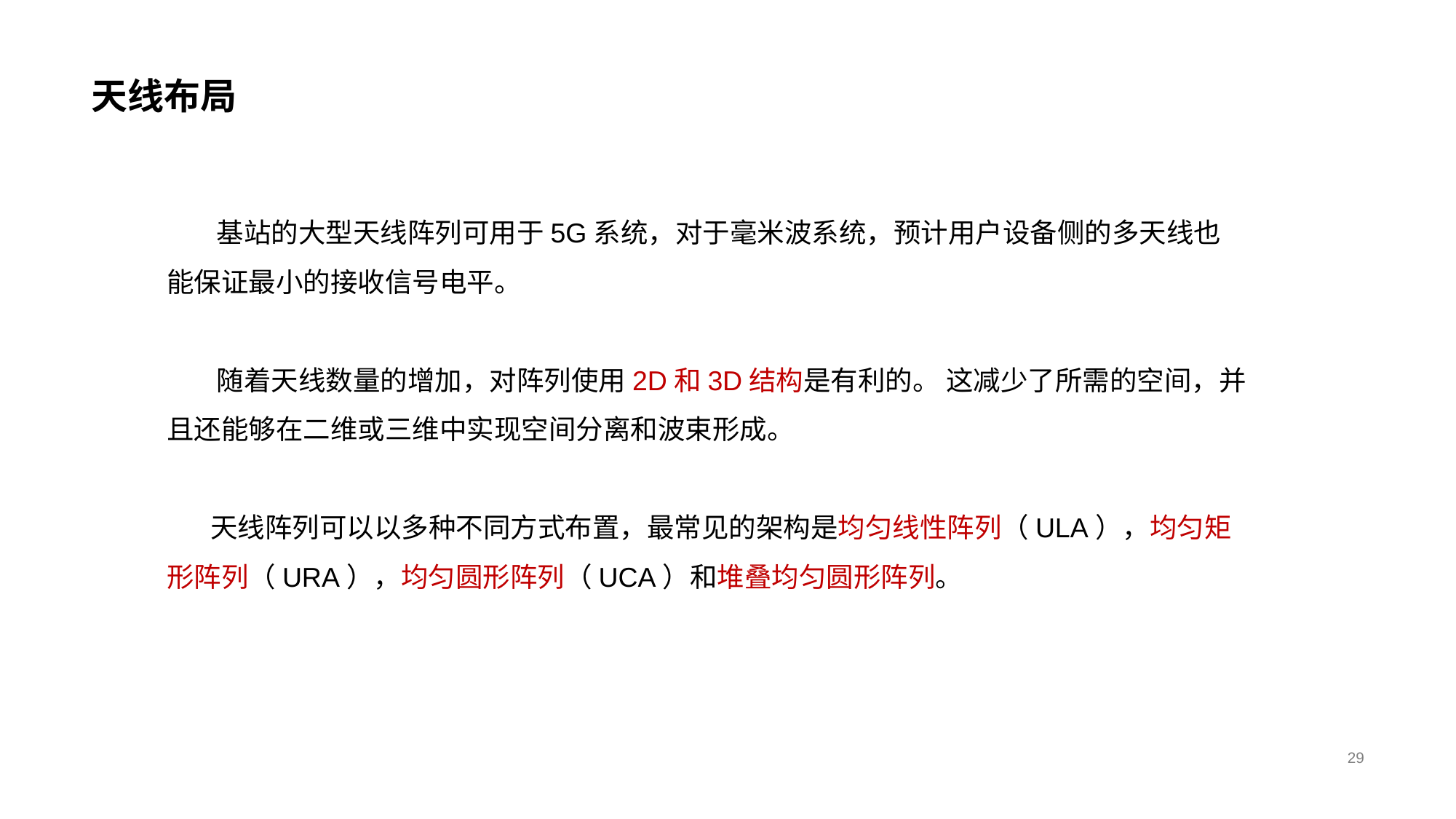

# 天线布局
       基站的大型天线阵列可用于5G系统，对于毫米波系统，预计用户设备侧的多天线也能保证最小的接收信号电平。

       随着天线数量的增加，对阵列使用2D和3D结构是有利的。 这减少了所需的空间，并且还能够在二维或三维中实现空间分离和波束形成。

      天线阵列可以以多种不同方式布置，最常见的架构是均匀线性阵列（ULA），均匀矩形阵列（URA），均匀圆形阵列（UCA）和堆叠均匀圆形阵列。

29